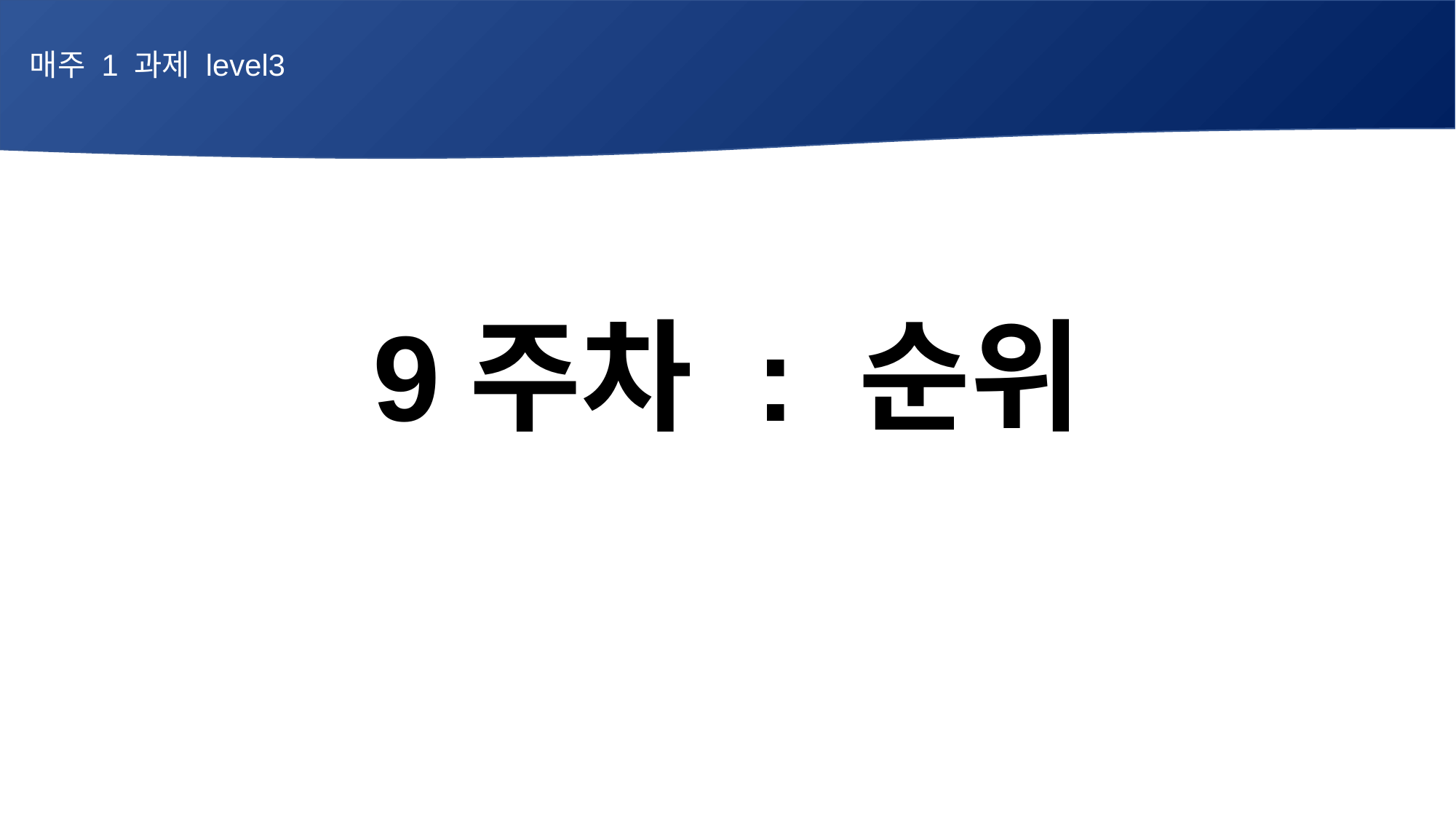

매주 1 과제 level3
9주차 : 순위